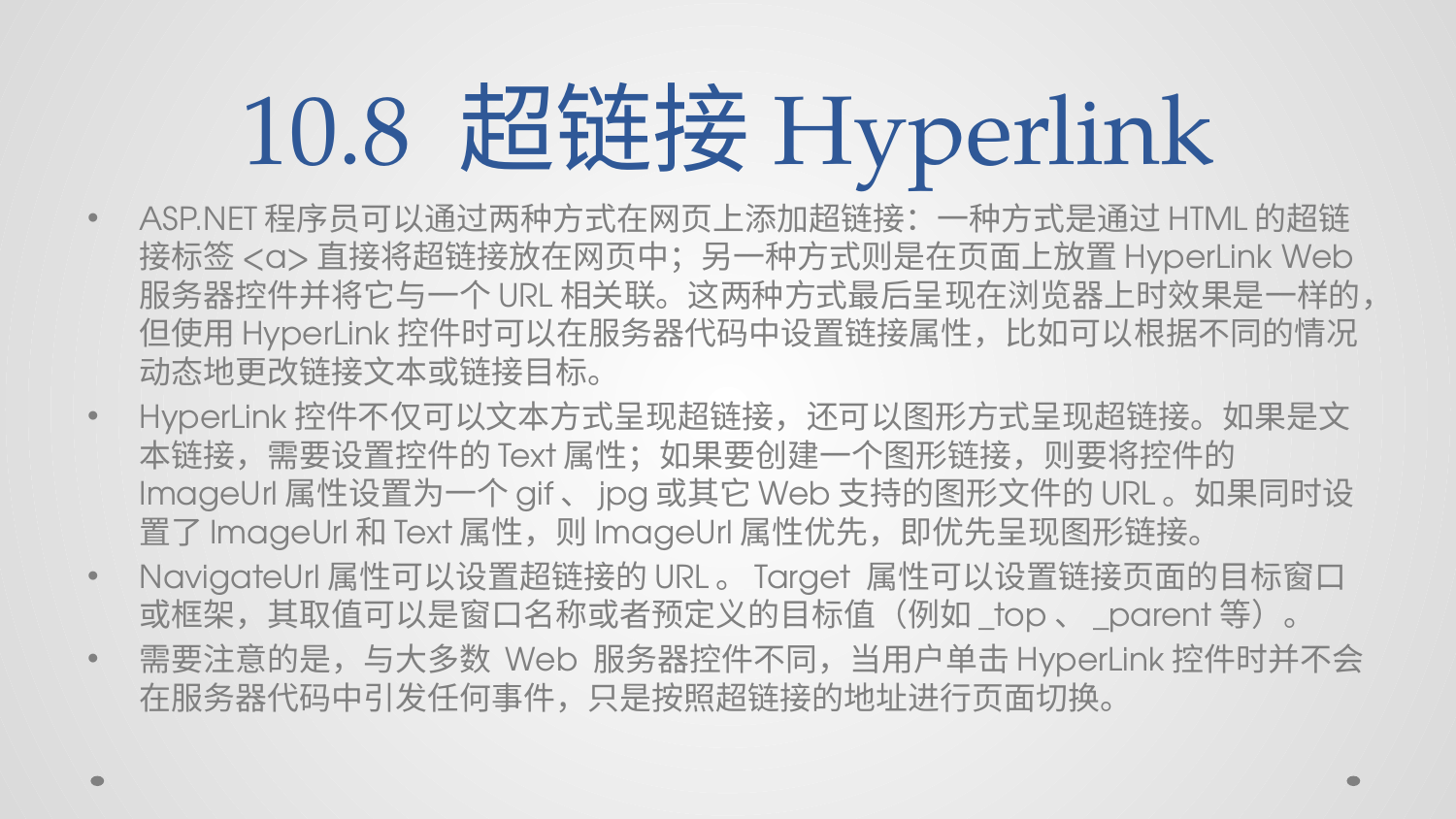

# 10.8 超链接Hyperlink
ASP.NET程序员可以通过两种方式在网页上添加超链接：一种方式是通过HTML的超链接标签<a>直接将超链接放在网页中；另一种方式则是在页面上放置HyperLink Web服务器控件并将它与一个URL相关联。这两种方式最后呈现在浏览器上时效果是一样的，但使用HyperLink控件时可以在服务器代码中设置链接属性，比如可以根据不同的情况动态地更改链接文本或链接目标。
HyperLink控件不仅可以文本方式呈现超链接，还可以图形方式呈现超链接。如果是文本链接，需要设置控件的Text属性；如果要创建一个图形链接，则要将控件的ImageUrl属性设置为一个gif、jpg或其它Web支持的图形文件的URL。如果同时设置了ImageUrl和Text属性，则ImageUrl属性优先，即优先呈现图形链接。
NavigateUrl属性可以设置超链接的URL。Target 属性可以设置链接页面的目标窗口或框架，其取值可以是窗口名称或者预定义的目标值（例如_top、_parent等）。
需要注意的是，与大多数 Web 服务器控件不同，当用户单击HyperLink控件时并不会在服务器代码中引发任何事件，只是按照超链接的地址进行页面切换。